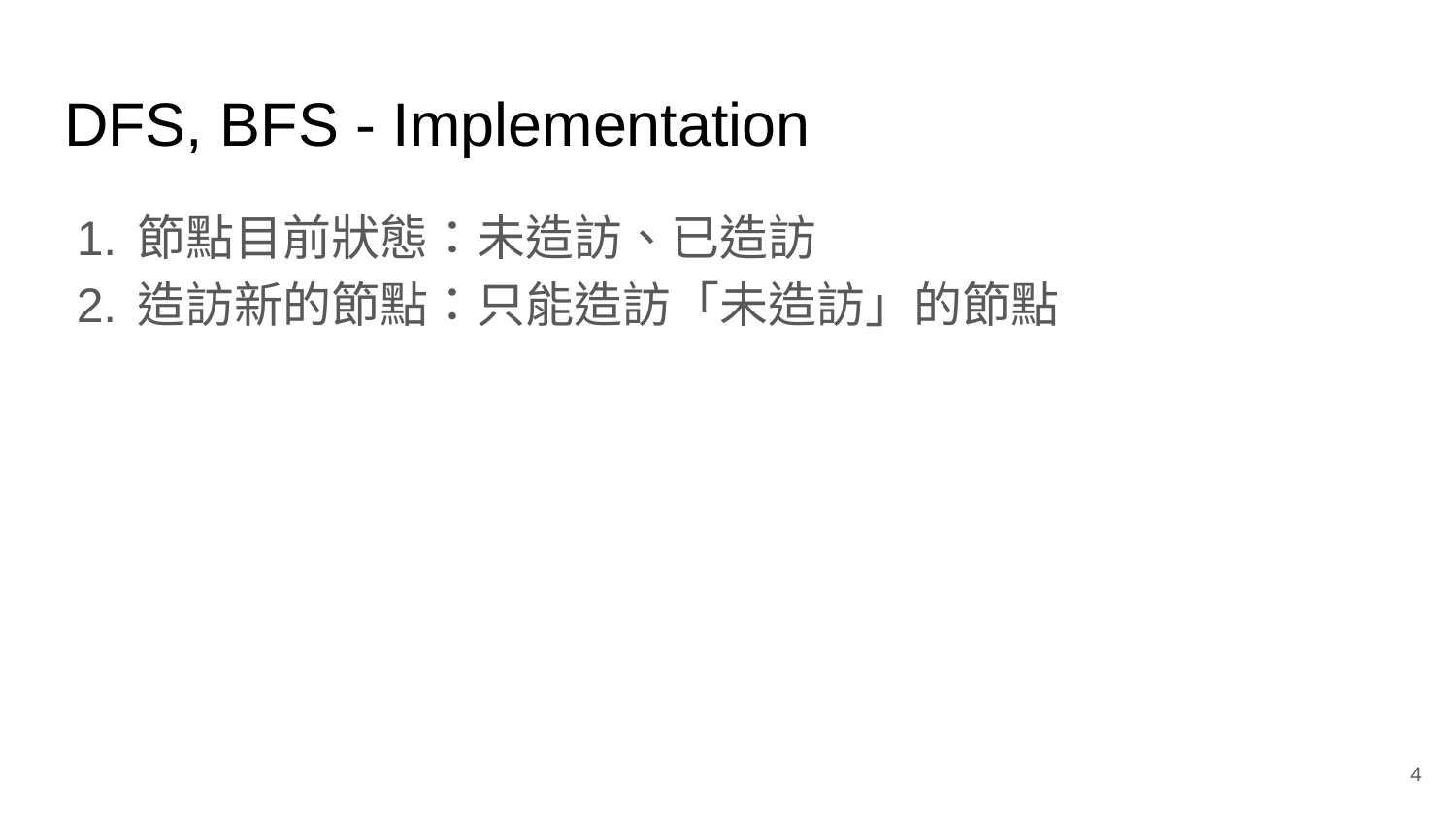

# DFS, BFS - Implementation
節點目前狀態：未造訪、已造訪
造訪新的節點：只能造訪「未造訪」的節點
4